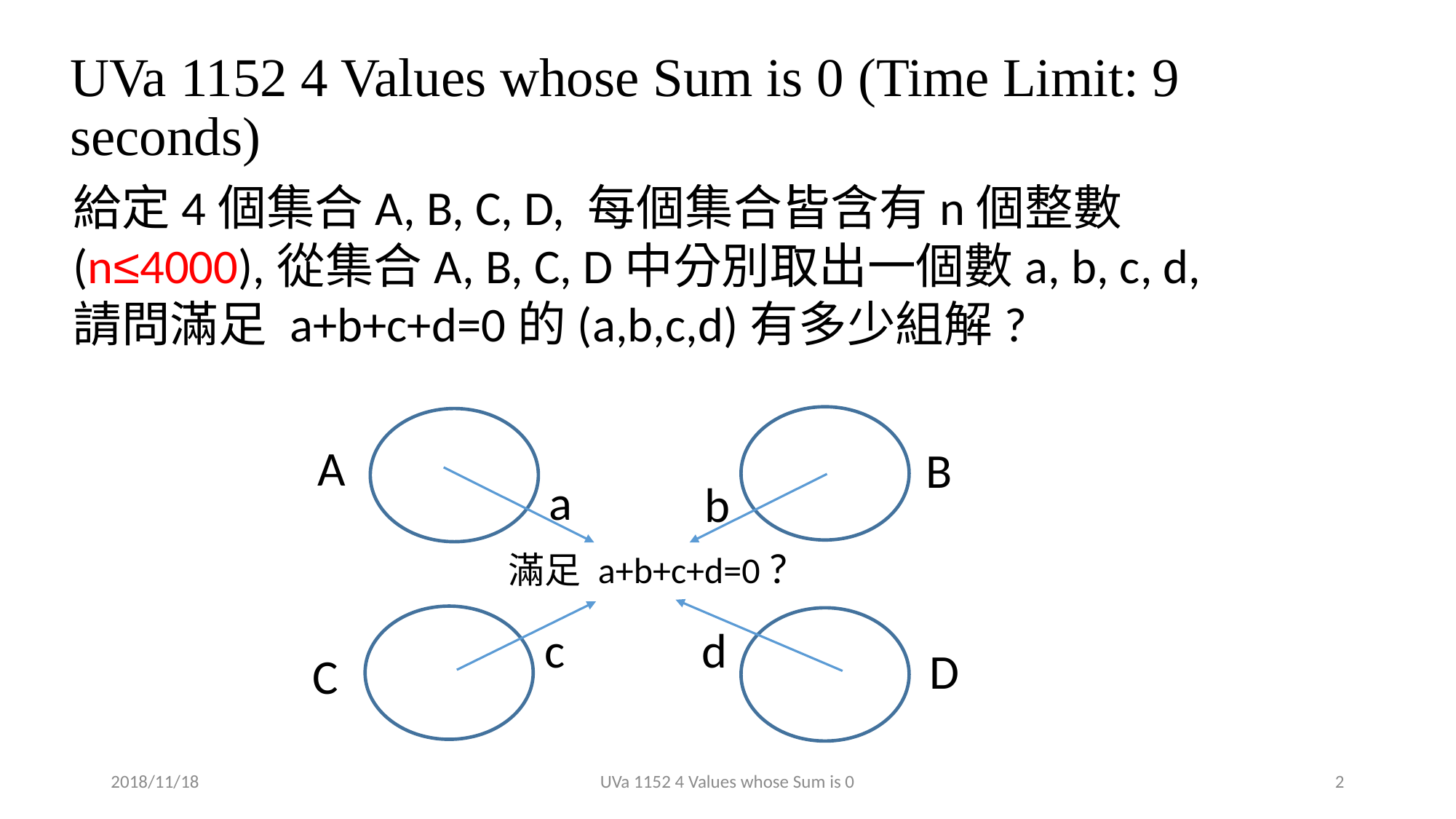

# UVa 1152 4 Values whose Sum is 0 (Time Limit: 9 seconds)
給定4個集合A, B, C, D, 每個集合皆含有n個整數(n≤4000),從集合A, B, C, D中分別取出一個數a, b, c, d, 請問滿足 a+b+c+d=0的(a,b,c,d)有多少組解?

A
B
a
b
滿足 a+b+c+d=0 ?

d
c
D
C
2018/11/18
UVa 1152 4 Values whose Sum is 0
2